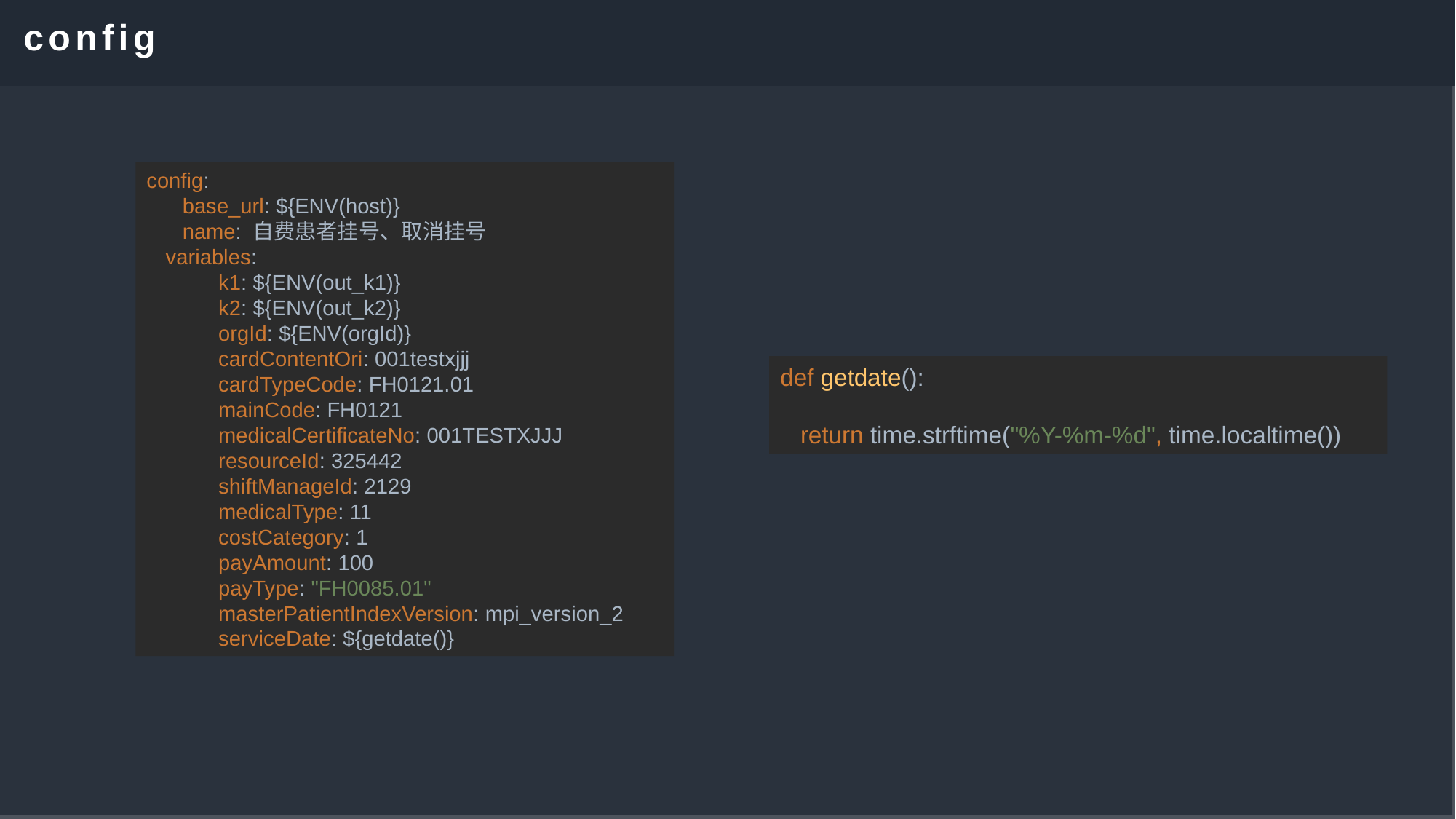

CONENTS
config
config:
      base_url: ${ENV(host)}
      name: 自费患者挂号、取消挂号
   variables:
            k1: ${ENV(out_k1)}
            k2: ${ENV(out_k2)}
            orgId: ${ENV(orgId)}
            cardContentOri: 001testxjjj
            cardTypeCode: FH0121.01
            mainCode: FH0121
            medicalCertificateNo: 001TESTXJJJ
            resourceId: 325442
            shiftManageId: 2129
            medicalType: 11
            costCategory: 1
            payAmount: 100
            payType: "FH0085.01"
            masterPatientIndexVersion: mpi_version_2
            serviceDate: ${getdate()}
def getdate():

   return time.strftime("%Y-%m-%d", time.localtime())